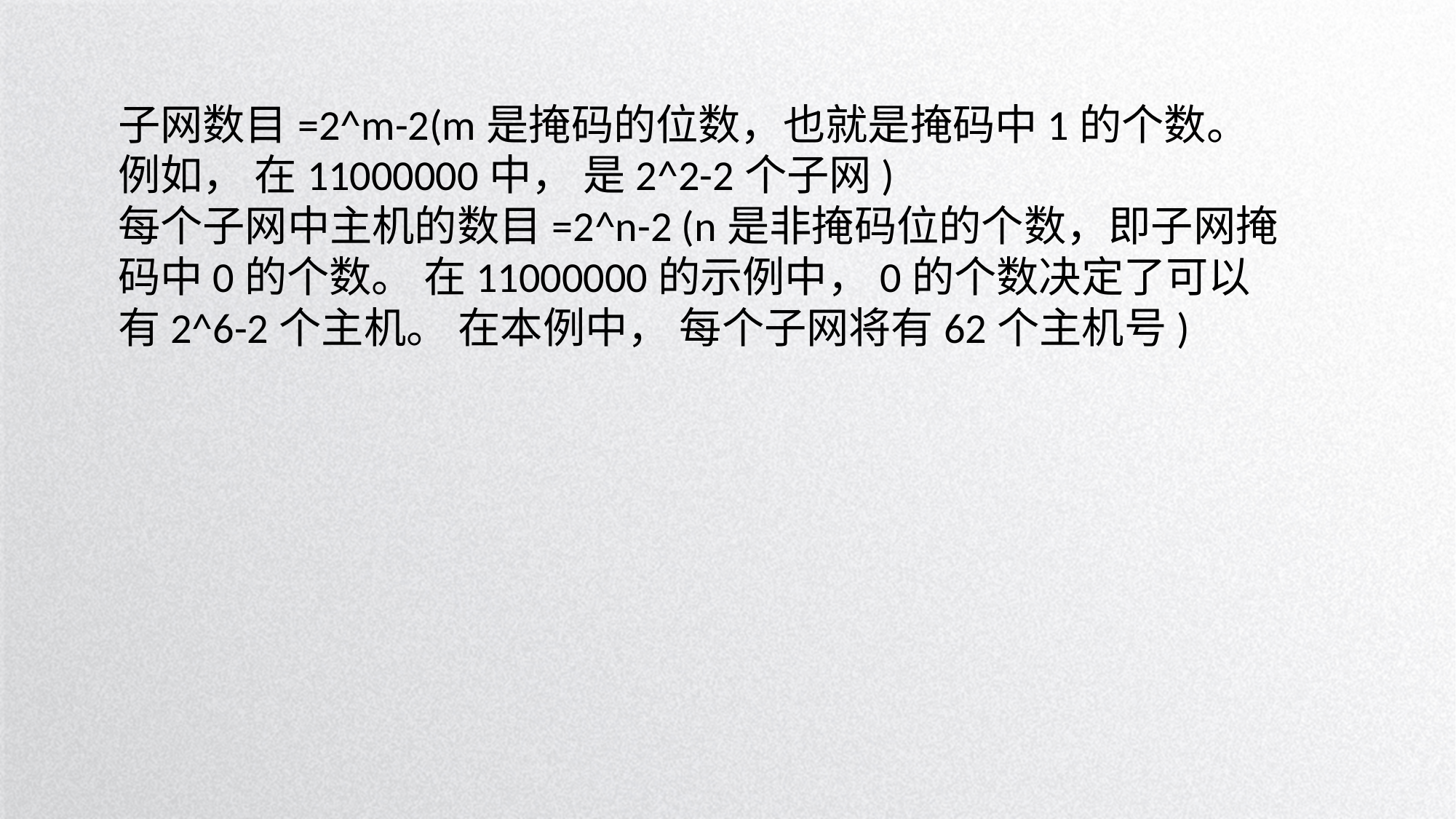

子网数目=2^m-2(m是掩码的位数，也就是掩码中1的个数。 例如， 在11000000中， 是2^2-2个子网)
每个子网中主机的数目=2^n-2 (n是非掩码位的个数，即子网掩码中0的个数。 在11000000的示例中，0的个数决定了可以有2^6-2个主机。 在本例中， 每个子网将有62个主机号)